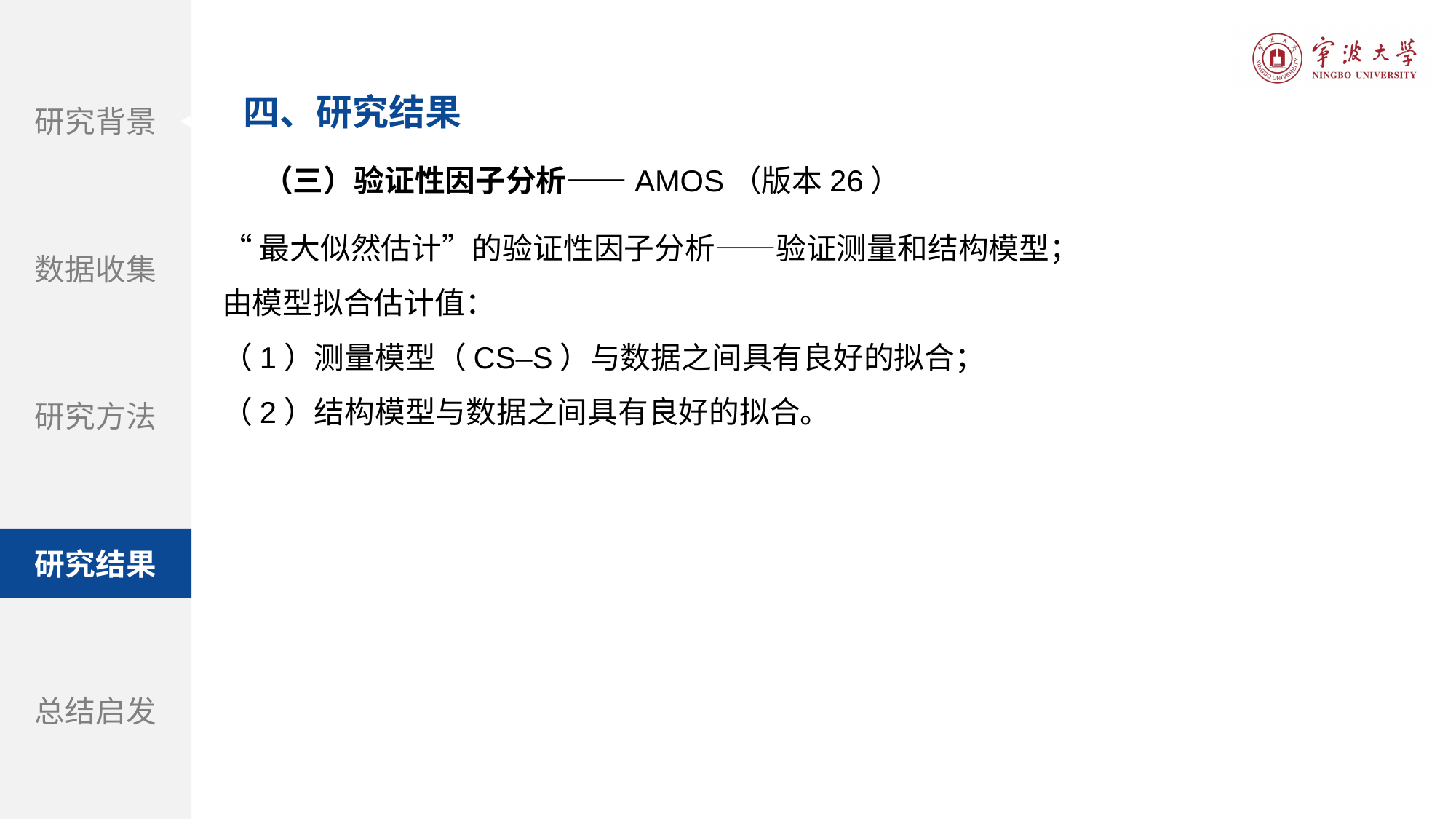

四、研究结果
研究背景

数据收集
研究方法
研究结果
总结启发
（三）验证性因子分析——AMOS（版本26）
题目：自动驾驶汽车和街道设计：使用虚拟现实实验探索中央分隔带在提高行人过街安全性方面的作用
“最大似然估计”的验证性因子分析——验证测量和结构模型；
由模型拟合估计值：
（1）测量模型（CS–S）与数据之间具有良好的拟合；
（2）结构模型与数据之间具有良好的拟合。
期刊：Accident Analysis and Prevention